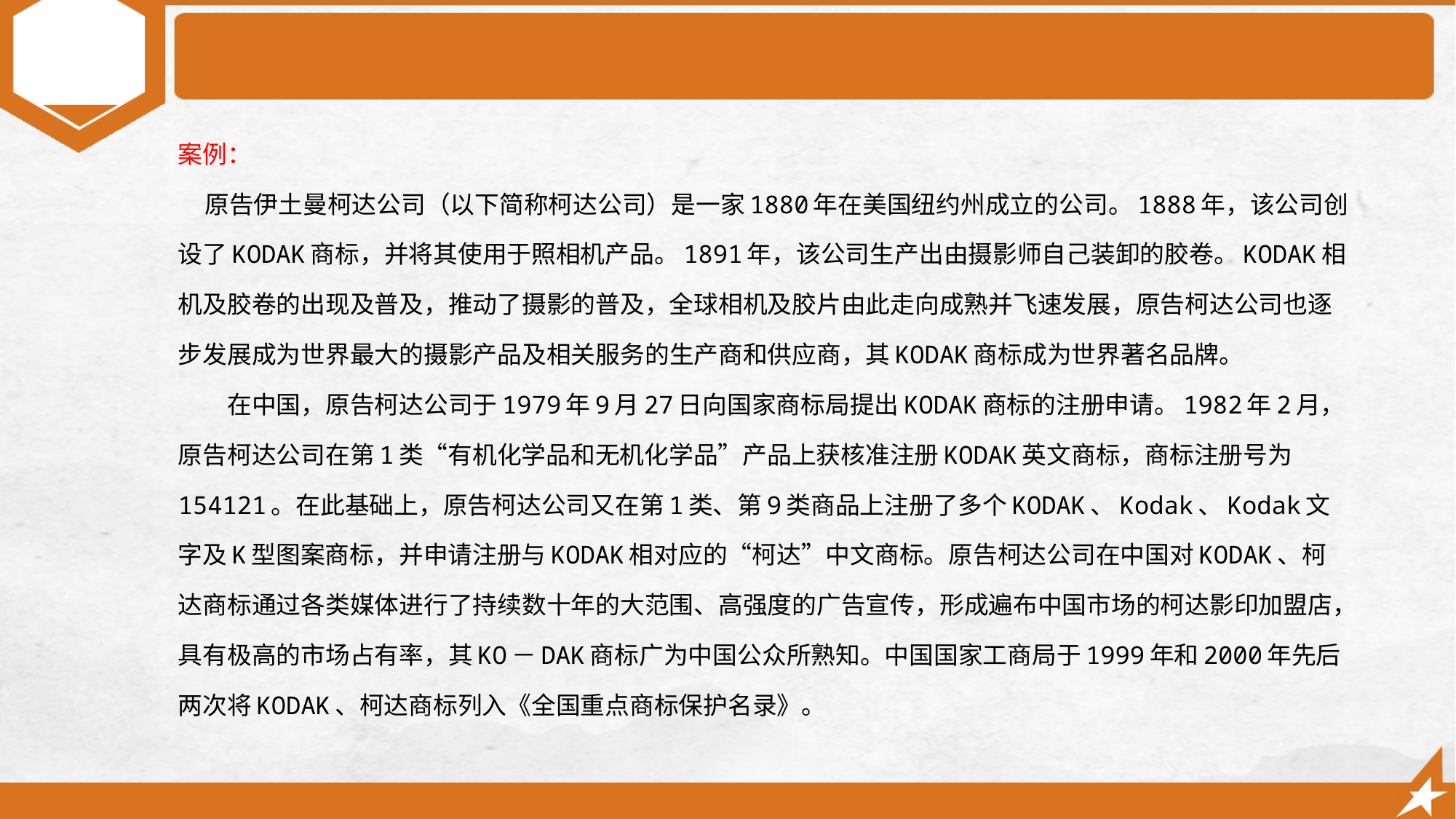

案例：
    原告伊土曼柯达公司（以下简称柯达公司）是一家1880年在美国纽约州成立的公司。1888年，该公司创设了KODAK商标，并将其使用于照相机产品。1891年，该公司生产出由摄影师自己装卸的胶卷。KODAK相机及胶卷的出现及普及，推动了摄影的普及，全球相机及胶片由此走向成熟并飞速发展，原告柯达公司也逐步发展成为世界最大的摄影产品及相关服务的生产商和供应商，其KODAK商标成为世界著名品牌。
　　在中国，原告柯达公司于1979年9月27日向国家商标局提出KODAK商标的注册申请。1982年2月，原告柯达公司在第1类“有机化学品和无机化学品”产品上获核准注册KODAK英文商标，商标注册号为154121。在此基础上，原告柯达公司又在第1类、第9类商品上注册了多个KODAK、Kodak、Kodak文字及K型图案商标，并申请注册与KODAK相对应的“柯达”中文商标。原告柯达公司在中国对KODAK、柯达商标通过各类媒体进行了持续数十年的大范围、高强度的广告宣传，形成遍布中国市场的柯达影印加盟店，具有极高的市场占有率，其KO－DAK商标广为中国公众所熟知。中国国家工商局于1999年和2000年先后两次将KODAK、柯达商标列入《全国重点商标保护名录》。